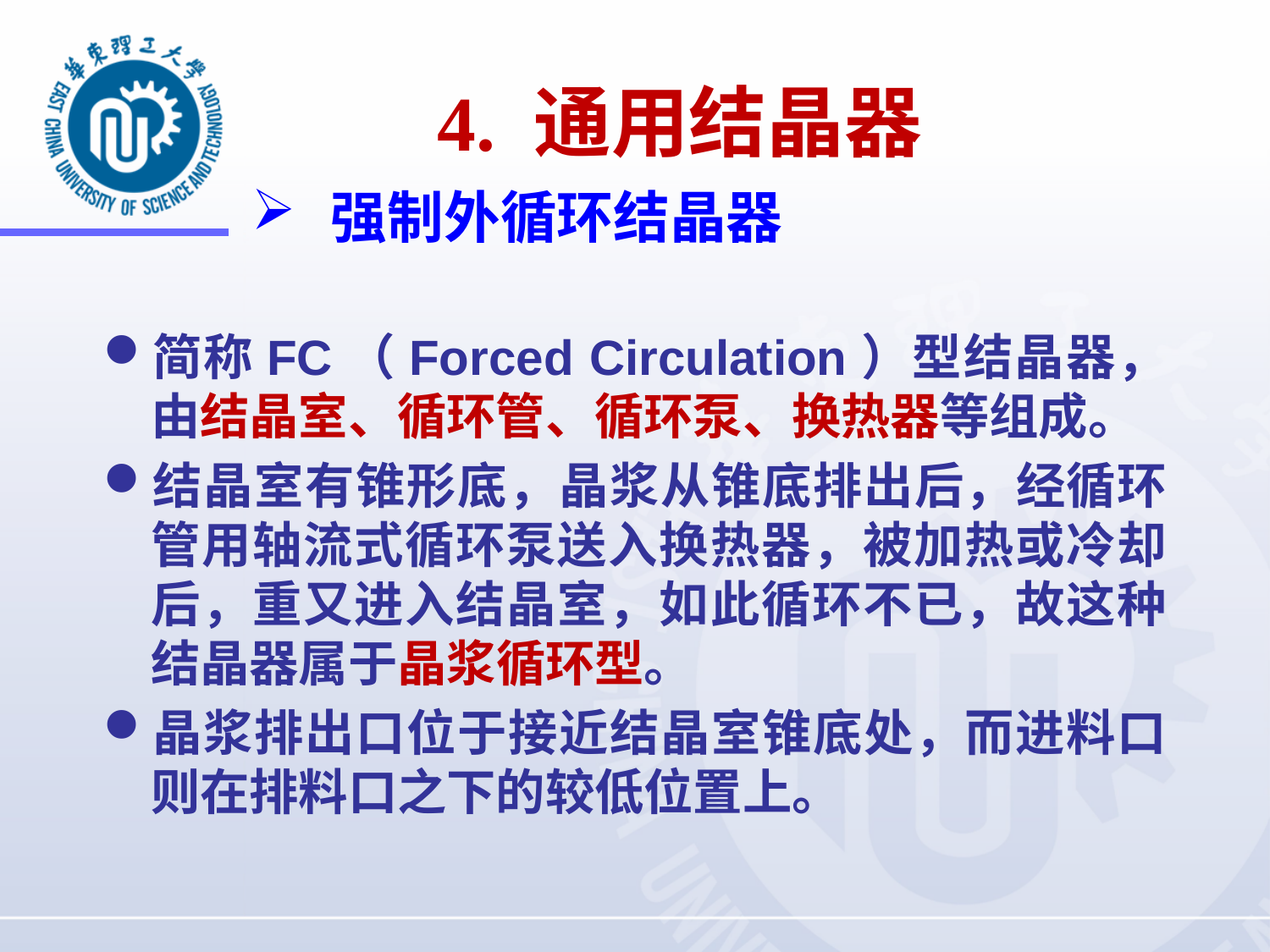

4. 通用结晶器
强制外循环结晶器
简称FC（Forced Circulation）型结晶器，由结晶室、循环管、循环泵、换热器等组成。
结晶室有锥形底，晶浆从锥底排出后，经循环管用轴流式循环泵送入换热器，被加热或冷却后，重又进入结晶室，如此循环不已，故这种结晶器属于晶浆循环型。
晶浆排出口位于接近结晶室锥底处，而进料口则在排料口之下的较低位置上。